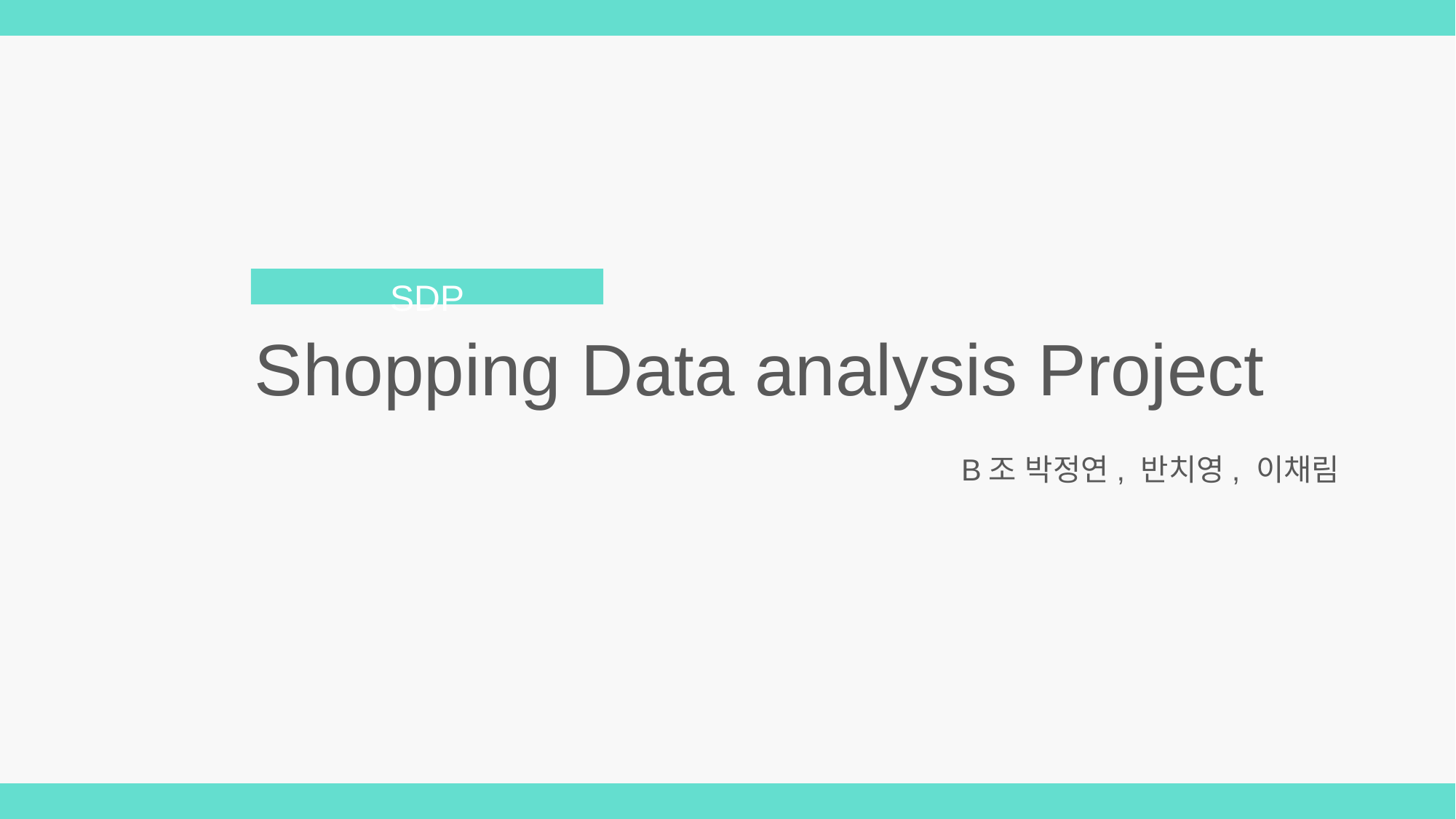

SDP
Shopping Data analysis Project
B조 박정연, 반치영, 이채림